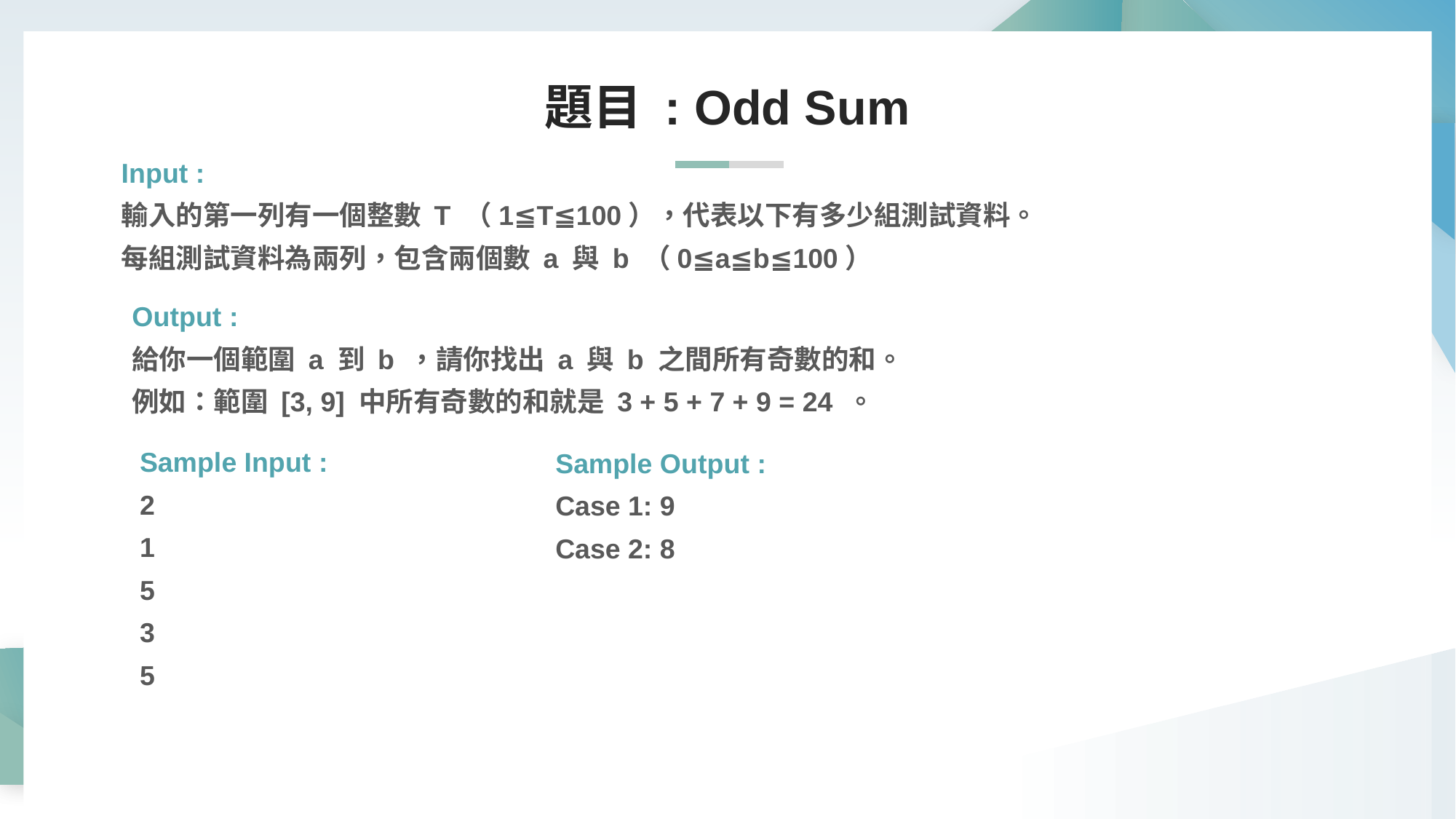

題目 : Odd Sum
Input :
輸入的第一列有一個整數 T （1≦T≦100），代表以下有多少組測試資料。
每組測試資料為兩列，包含兩個數 a 與 b （0≦a≦b≦100）

Output :
給你一個範圍 a 到 b ，請你找出 a 與 b 之間所有奇數的和。
例如：範圍 [3, 9] 中所有奇數的和就是 3 + 5 + 7 + 9 = 24 。

Sample Input :
2
1
5
3
5

Sample Output :
Case 1: 9
Case 2: 8